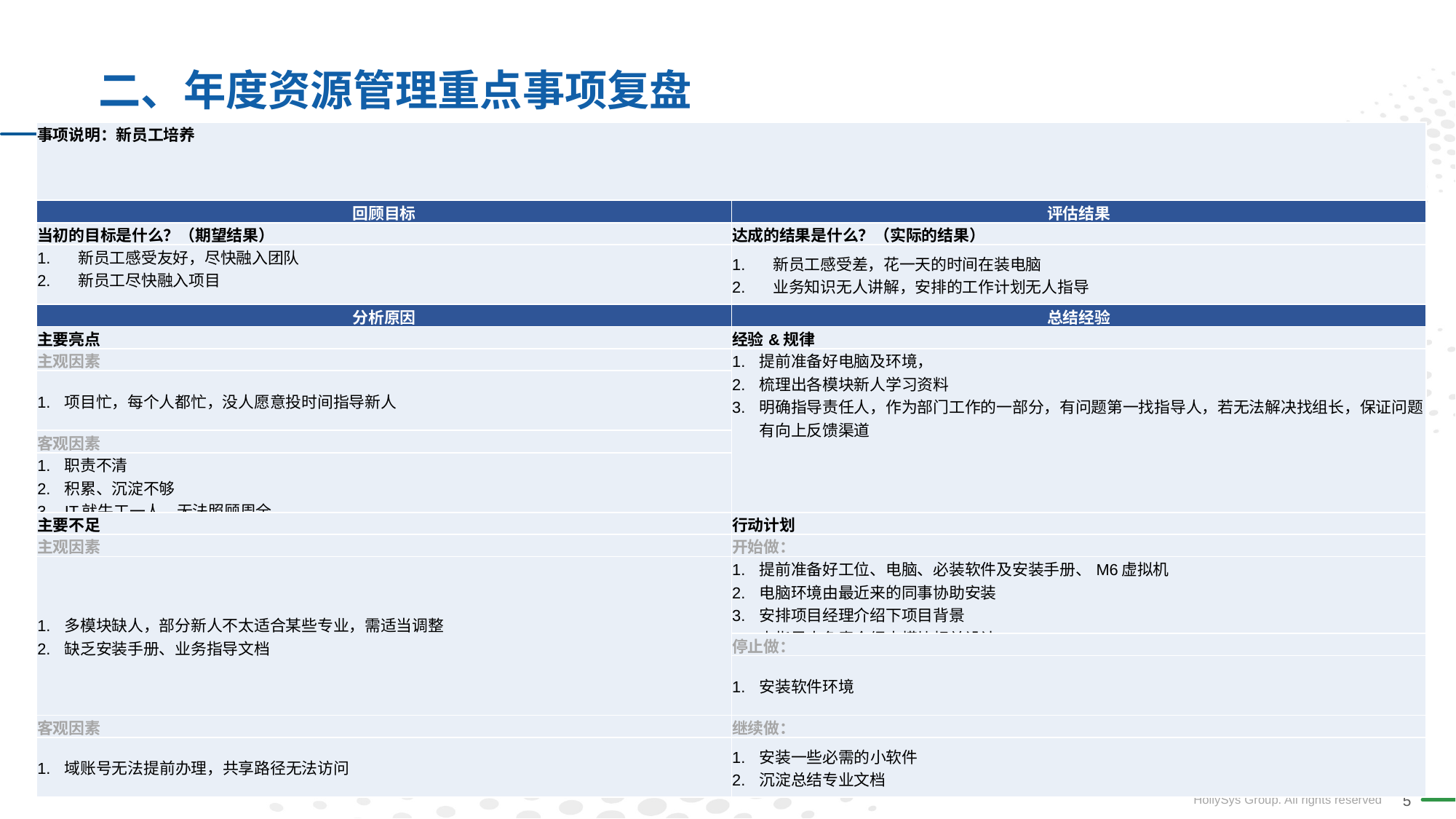

# 二、年度资源管理重点事项复盘
请选择1-3项重点工作事项进行复盘，按照回顾-反思-探究-提升的思路进行分析与总结
| 事项说明：新员工培养 |  |
| --- | --- |
| 回顾目标 | 评估结果 |
| 当初的目标是什么？（期望结果） | 达成的结果是什么？（实际的结果） |
| 新员工感受友好，尽快融入团队 新员工尽快融入项目 | 新员工感受差，花一天的时间在装电脑 业务知识无人讲解，安排的工作计划无人指导 |
| 分析原因 | 总结经验 |
| 主要亮点 | 经验&规律 |
| 主观因素 | 提前准备好电脑及环境， 梳理出各模块新人学习资料 明确指导责任人，作为部门工作的一部分，有问题第一找指导人，若无法解决找组长，保证问题有向上反馈渠道 |
| 项目忙，每个人都忙，没人愿意投时间指导新人 |  |
| 客观因素 |  |
| 职责不清 积累、沉淀不够 IT就牛工一人，无法照顾周全 |  |
| 主要不足 | 行动计划 |
| 主观因素 | 开始做： |
| 多模块缺人，部分新人不太适合某些专业，需适当调整 缺乏安装手册、业务指导文档 | 提前准备好工位、电脑、必装软件及安装手册、M6虚拟机 电脑环境由最近来的同事协助安装 安排项目经理介绍下项目背景 由指导人负责介绍本模块相关设计 |
|  | 停止做： |
|  | 安装软件环境 |
| 客观因素 | 继续做： |
| 域账号无法提前办理，共享路径无法访问 | 安装一些必需的小软件 沉淀总结专业文档 |